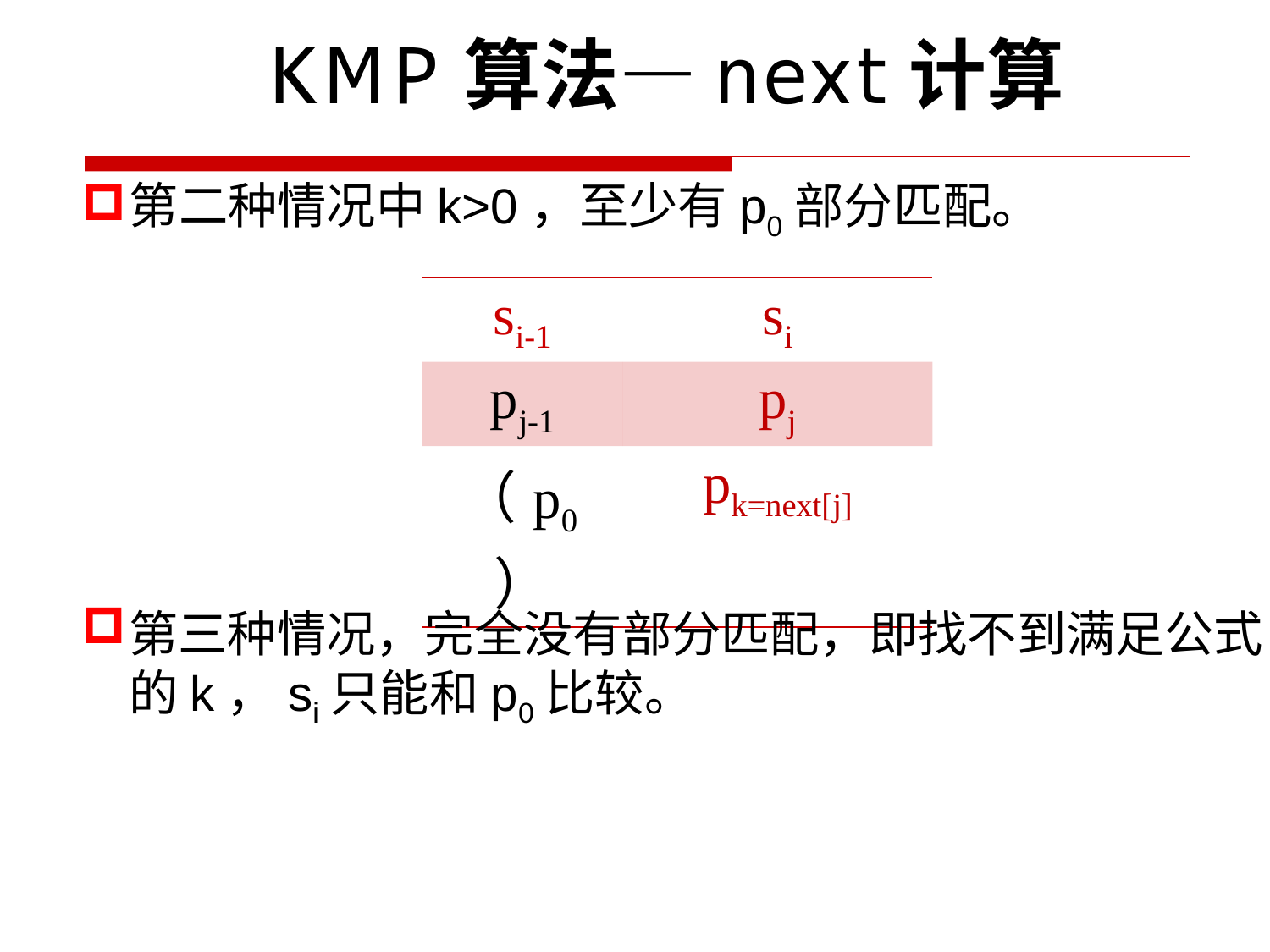

KMP算法—next计算
第二种情况中k>0，至少有p0部分匹配。

| si-1 | si |
| --- | --- |
| pj-1 | pj |
| （p0） | pk=next[j] |
第三种情况，完全没有部分匹配，即找不到满足公式的k，si只能和p0比较。